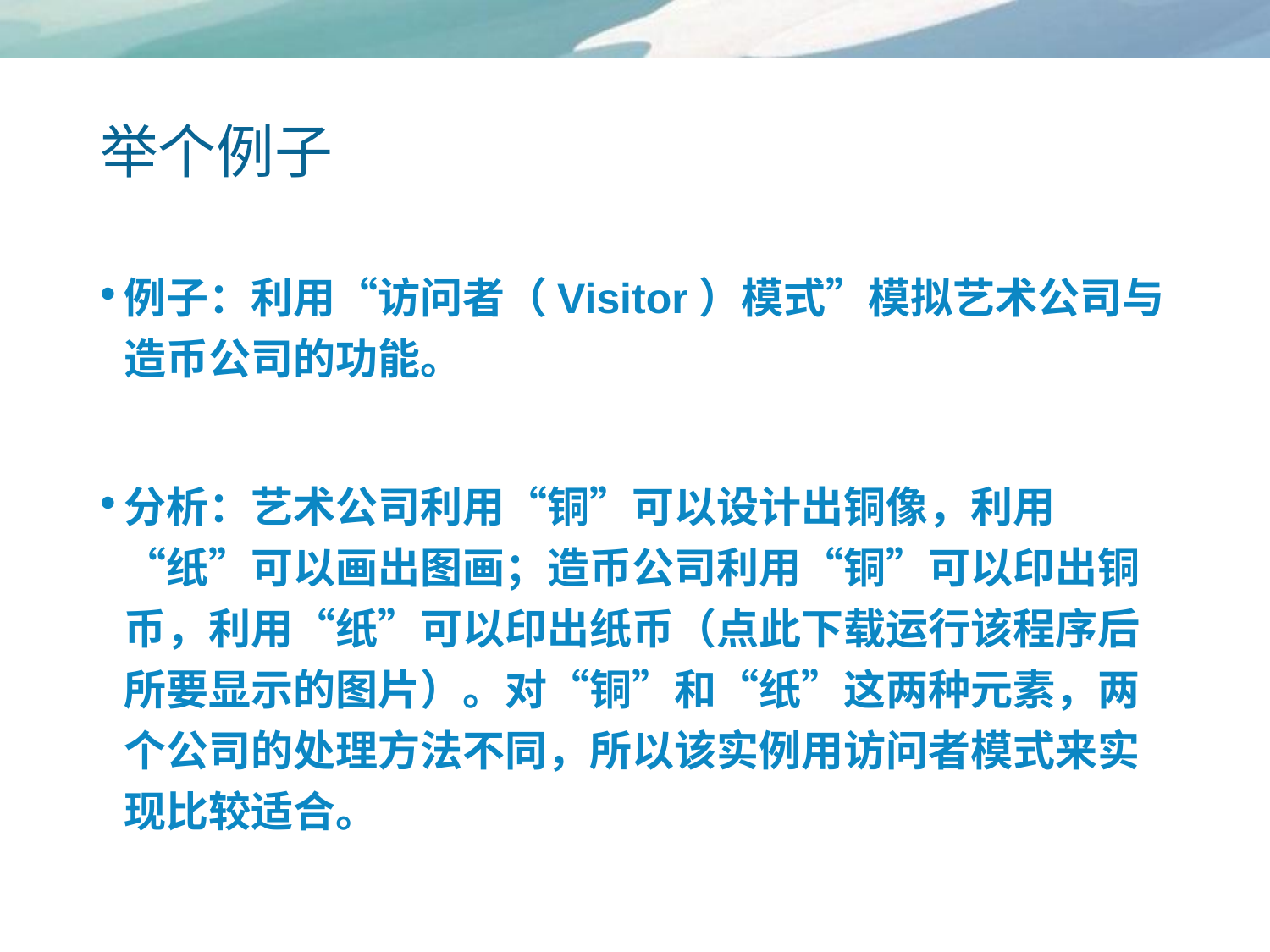

# 举个例子

例子：利用“访问者（Visitor）模式”模拟艺术公司与造币公司的功能。

分析：艺术公司利用“铜”可以设计出铜像，利用“纸”可以画出图画；造币公司利用“铜”可以印出铜币，利用“纸”可以印出纸币（点此下载运行该程序后所要显示的图片）。对“铜”和“纸”这两种元素，两个公司的处理方法不同，所以该实例用访问者模式来实现比较适合。